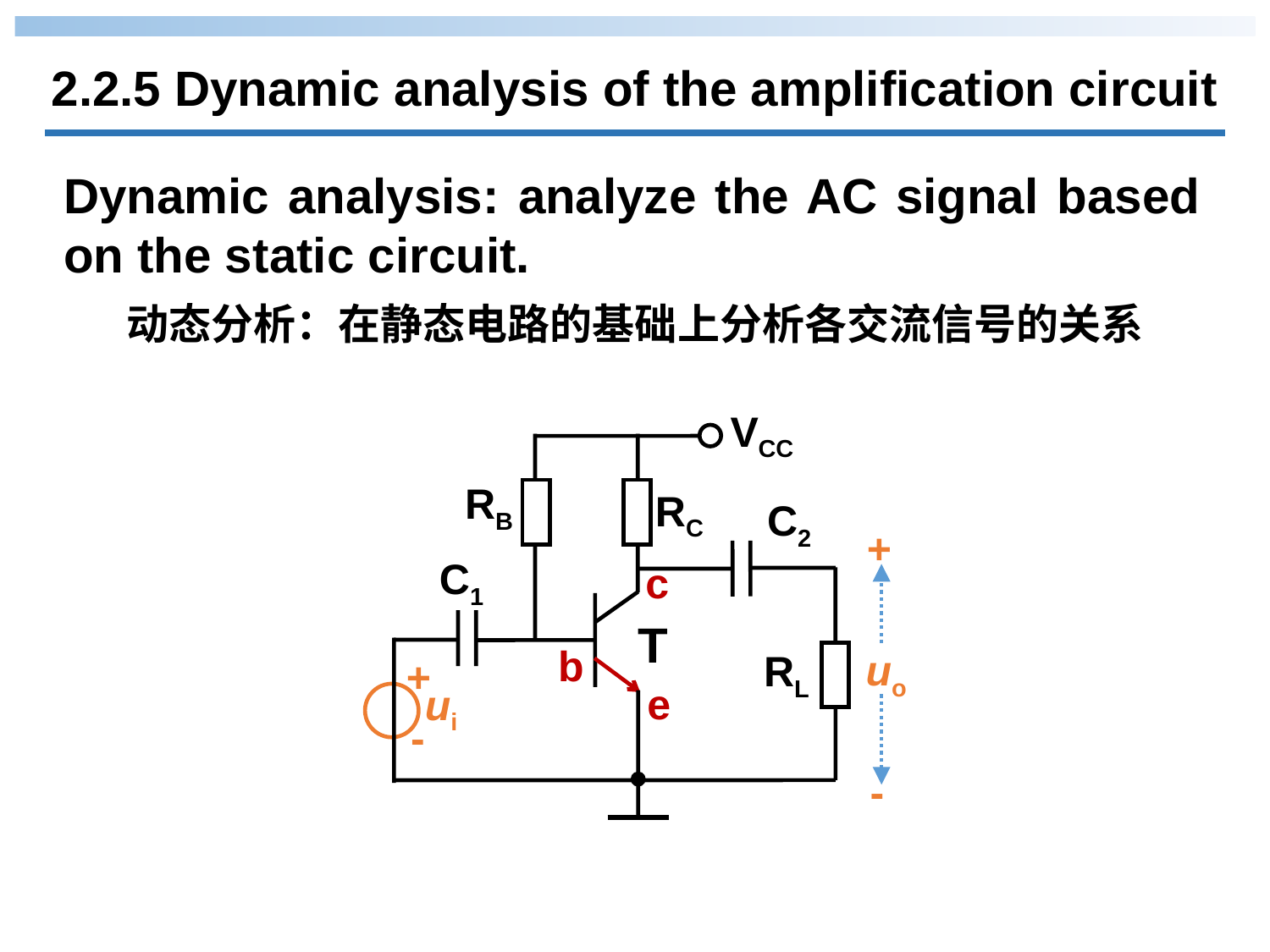

2.2.5 Dynamic analysis of the amplification circuit

Dynamic analysis: analyze the AC signal based on the static circuit.
动态分析：在静态电路的基础上分析各交流信号的关系
VCC

RB
RC

uo
+
ui

-
+
-

RL

C2

C1

T

c
b
e